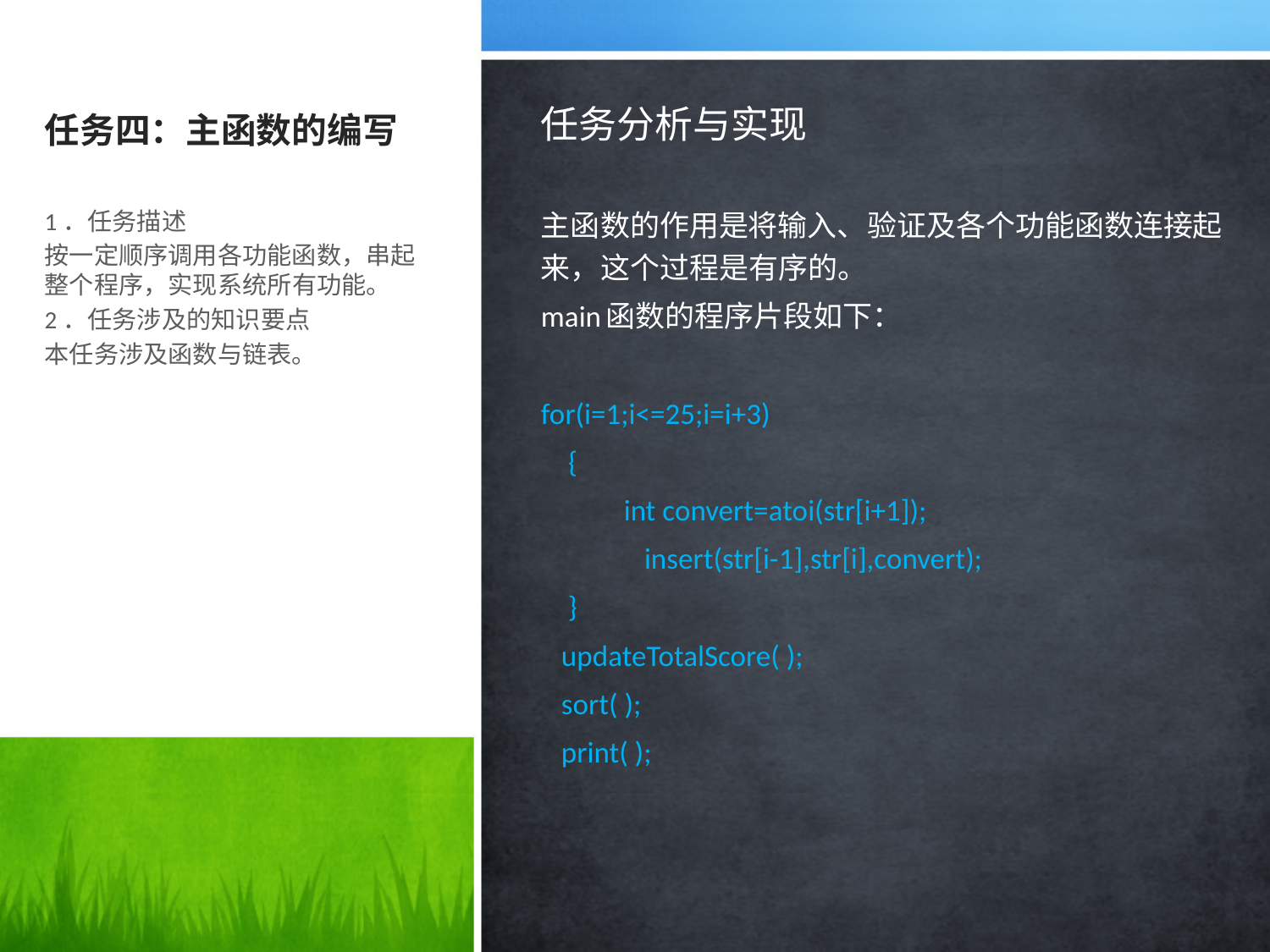

# 任务四：主函数的编写
任务分析与实现

主函数的作用是将输入、验证及各个功能函数连接起来，这个过程是有序的。
main函数的程序片段如下：

for(i=1;i<=25;i=i+3)
    {
     	 int convert=atoi(str[i+1]);
  	    insert(str[i-1],str[i],convert);
    }
   updateTotalScore( );
   sort( );
   print( );

1．任务描述
按一定顺序调用各功能函数，串起整个程序，实现系统所有功能。
2．任务涉及的知识要点
本任务涉及函数与链表。